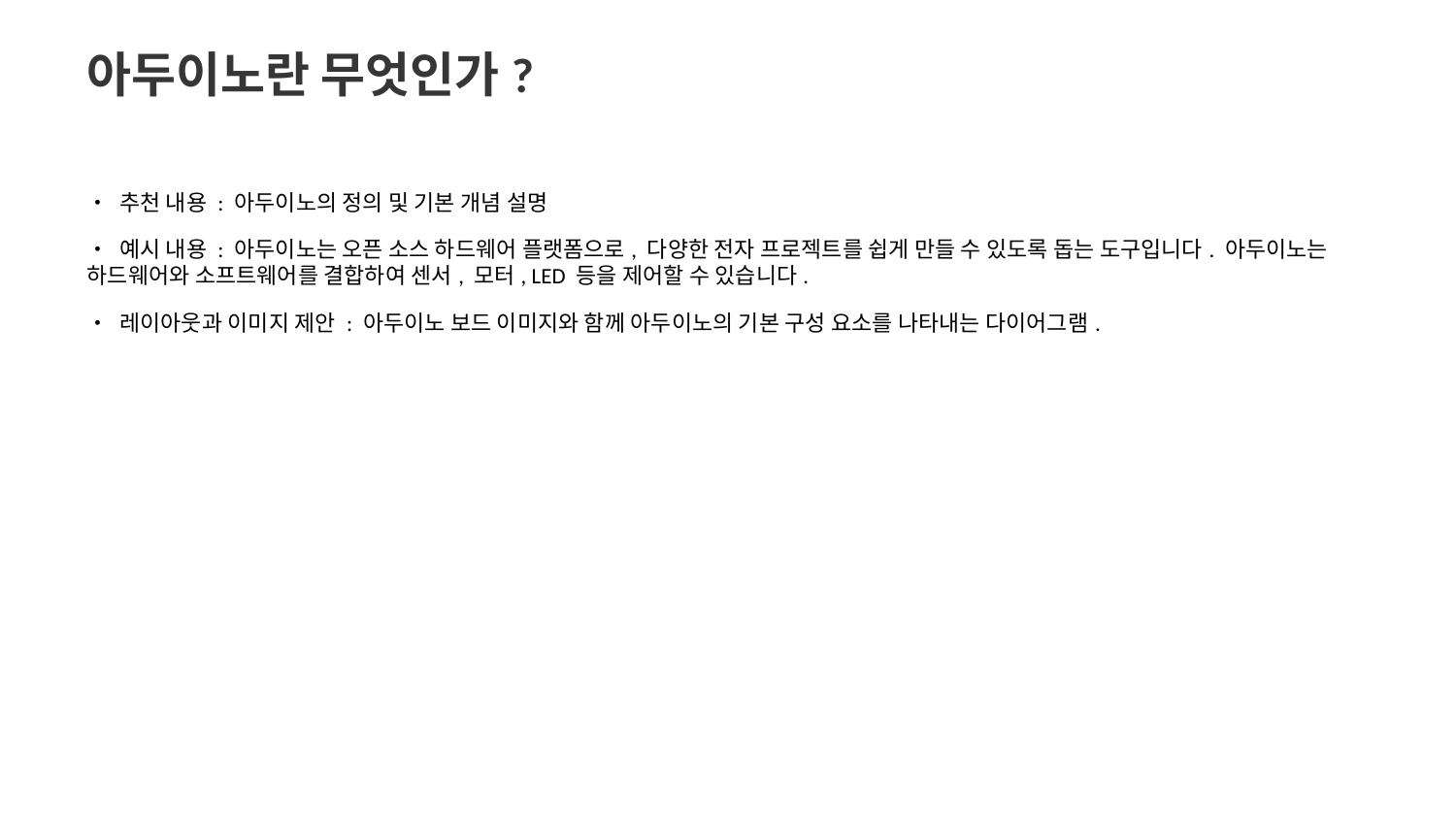

아두이노란 무엇인가?
• 추천 내용 : 아두이노의 정의 및 기본 개념 설명
• 예시 내용 : 아두이노는 오픈 소스 하드웨어 플랫폼으로, 다양한 전자 프로젝트를 쉽게 만들 수 있도록 돕는 도구입니다. 아두이노는 하드웨어와 소프트웨어를 결합하여 센서, 모터, LED 등을 제어할 수 있습니다.
• 레이아웃과 이미지 제안 : 아두이노 보드 이미지와 함께 아두이노의 기본 구성 요소를 나타내는 다이어그램.